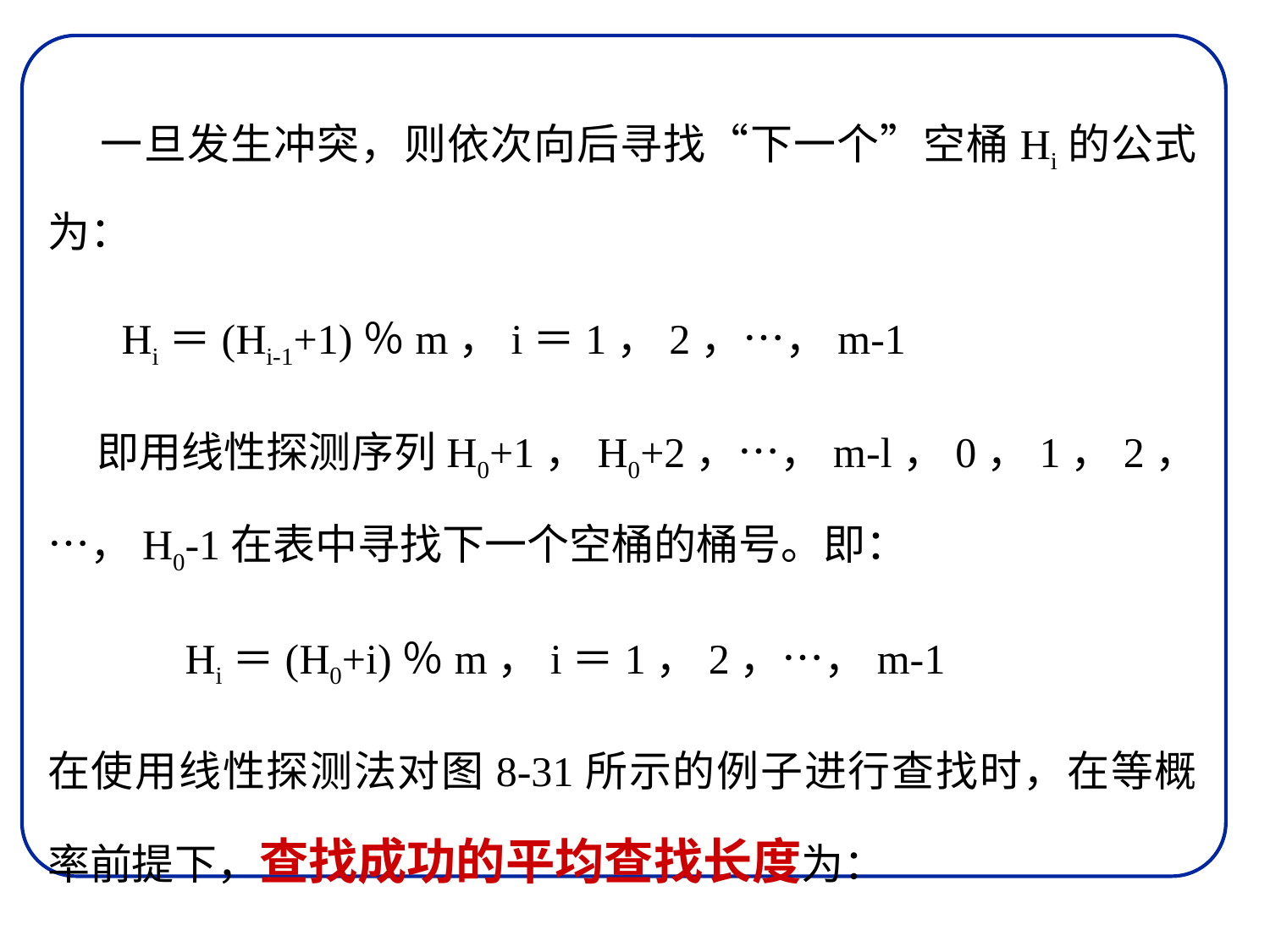

一旦发生冲突，则依次向后寻找“下一个”空桶Hi的公式为：
       Hi＝(Hi-1+1)％m，i＝1，2，…，m-1
    即用线性探测序列H0+1，H0+2，…，m-l，0，1，2，…，H0-1在表中寻找下一个空桶的桶号。即：
             Hi＝(H0+i)％m，i＝1，2，…，m-1
在使用线性探测法对图8-31所示的例子进行查找时，在等概率前提下，查找成功的平均查找长度为：
    ASLsucc＝(1+l+2+3+1+6+3+1)/8＝18/8